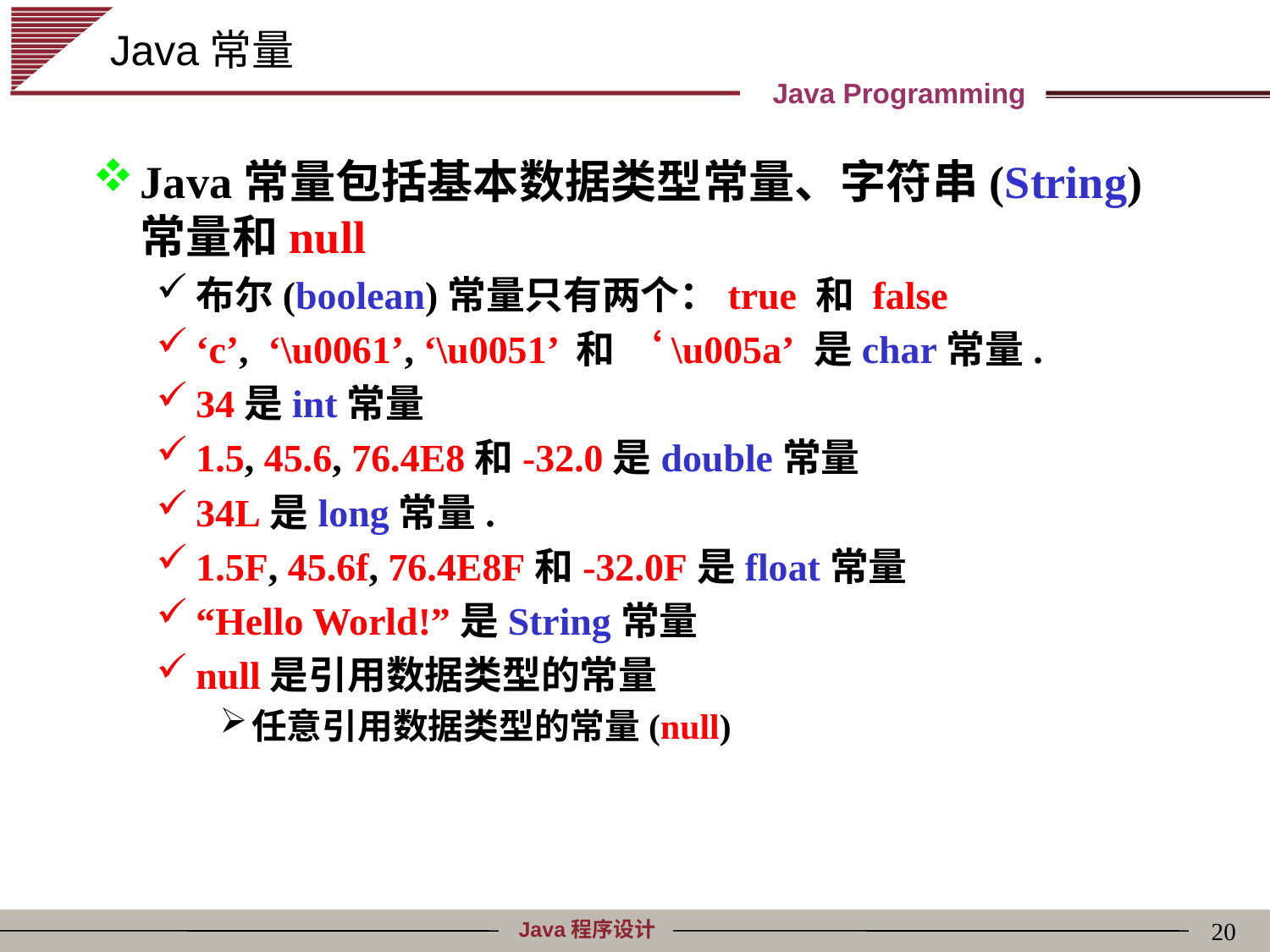

# Java常量
Java常量包括基本数据类型常量、字符串(String)常量和null
布尔(boolean)常量只有两个：true 和 false
‘c’,  ‘\u0061’, ‘\u0051’ 和 ‘\u005a’ 是char常量.
34是int常量
1.5, 45.6, 76.4E8和-32.0是double常量
34L是long常量.
1.5F, 45.6f, 76.4E8F和-32.0F是float常量
“Hello World!”是String常量
null是引用数据类型的常量
任意引用数据类型的常量(null)